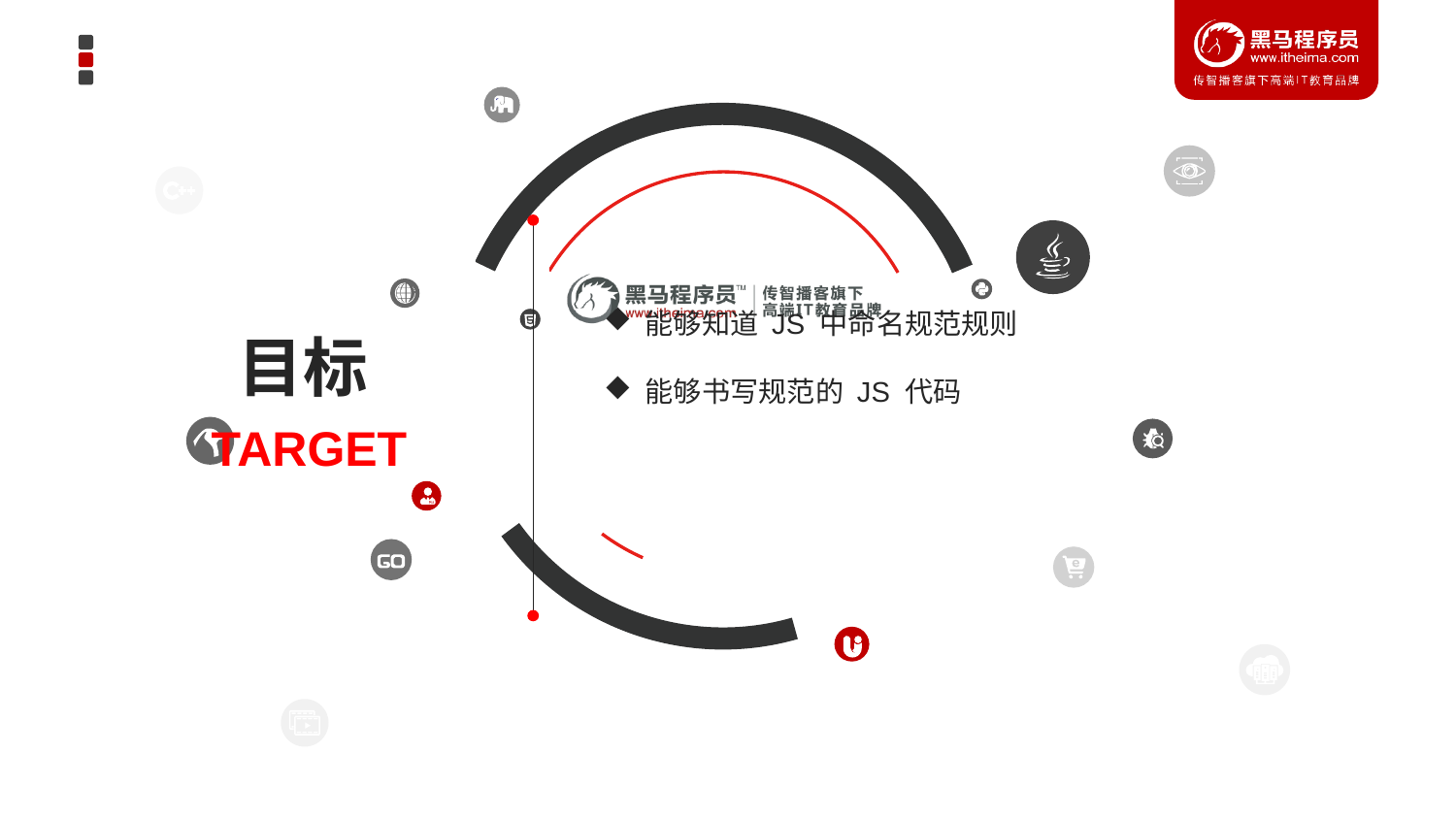

能够知道 JS 中命名规范规则
 能够书写规范的 JS 代码
目标
TARGET